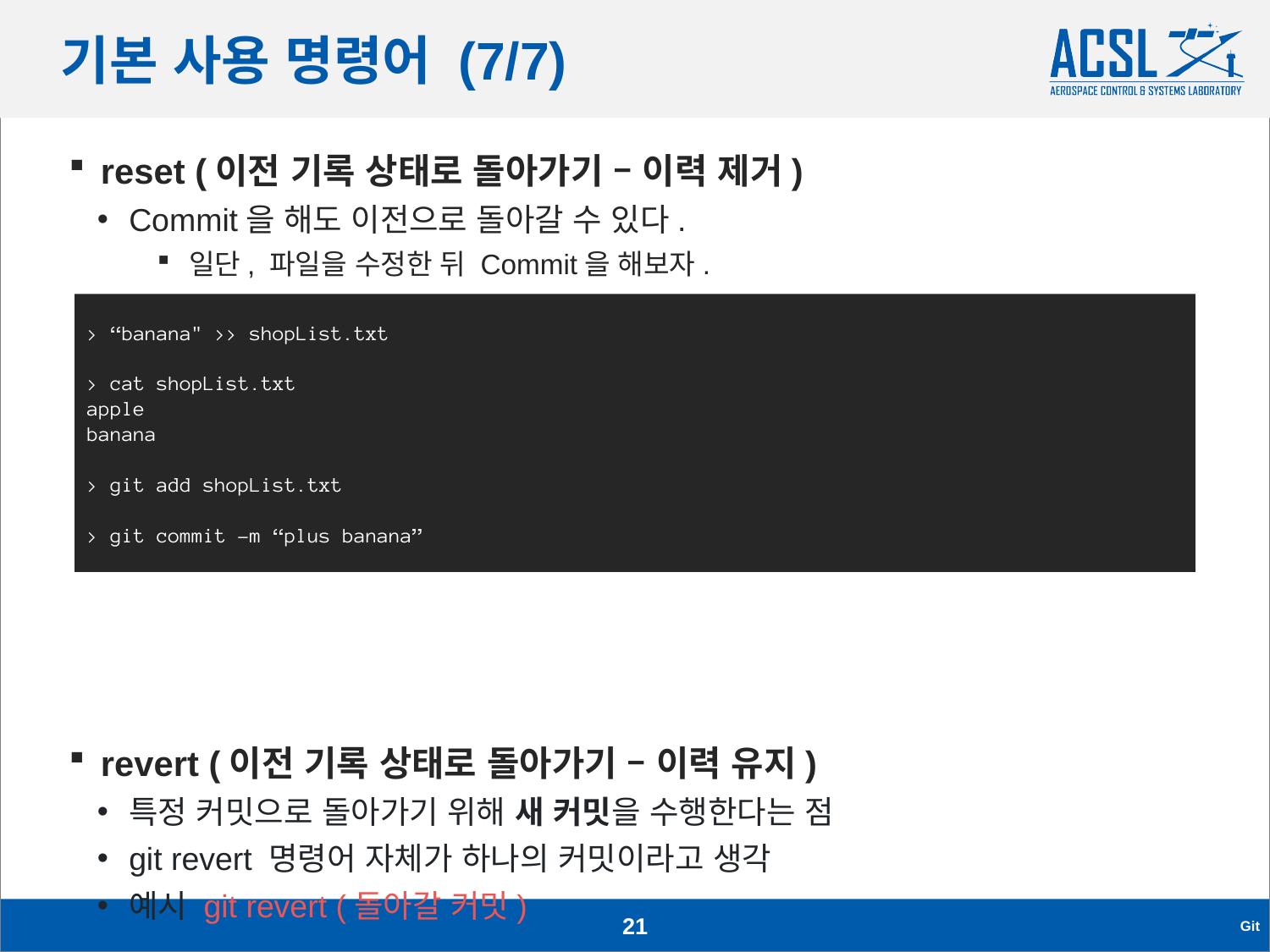

# 기본 사용 명령어 (7/7)
reset (이전 기록 상태로 돌아가기 – 이력 제거)
Commit을 해도 이전으로 돌아갈 수 있다.
일단, 파일을 수정한 뒤 Commit을 해보자.

revert (이전 기록 상태로 돌아가기 – 이력 유지)
특정 커밋으로 돌아가기 위해 새 커밋을 수행한다는 점
git revert 명령어 자체가 하나의 커밋이라고 생각
예시 git revert (돌아갈 커밋)

> “banana" >> shopList.txt

> cat shopList.txt
apple
banana

> git add shopList.txt

> git commit -m “plus banana”
21
Git